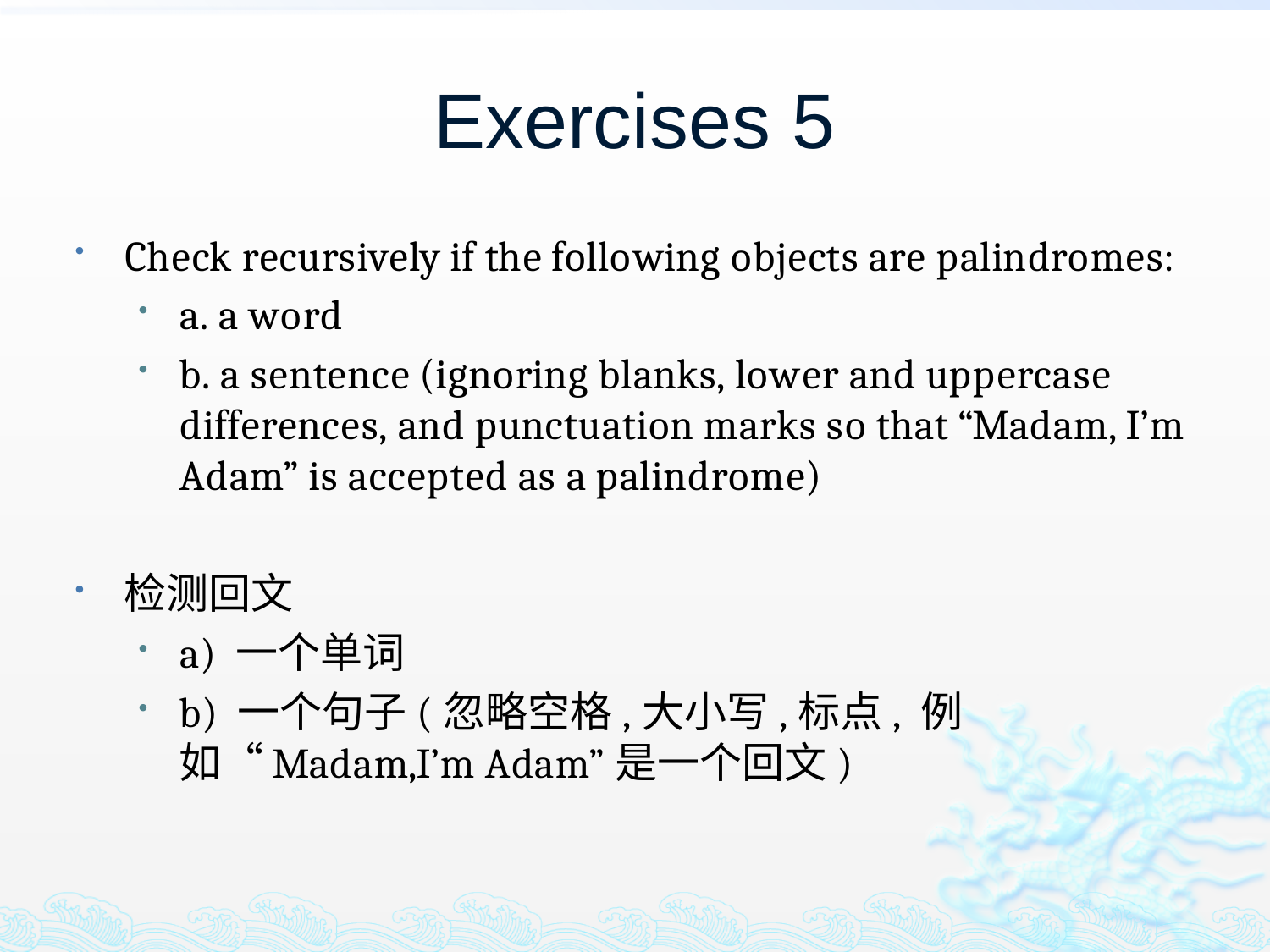

# Exercises 5
Check recursively if the following objects are palindromes:
a. a word
b. a sentence (ignoring blanks, lower and uppercase differences, and punctuation marks so that “Madam, I’m Adam” is accepted as a palindrome)

检测回文
a) 一个单词
b) 一个句子(忽略空格,大小写,标点, 例如“Madam,I’m Adam”是一个回文)